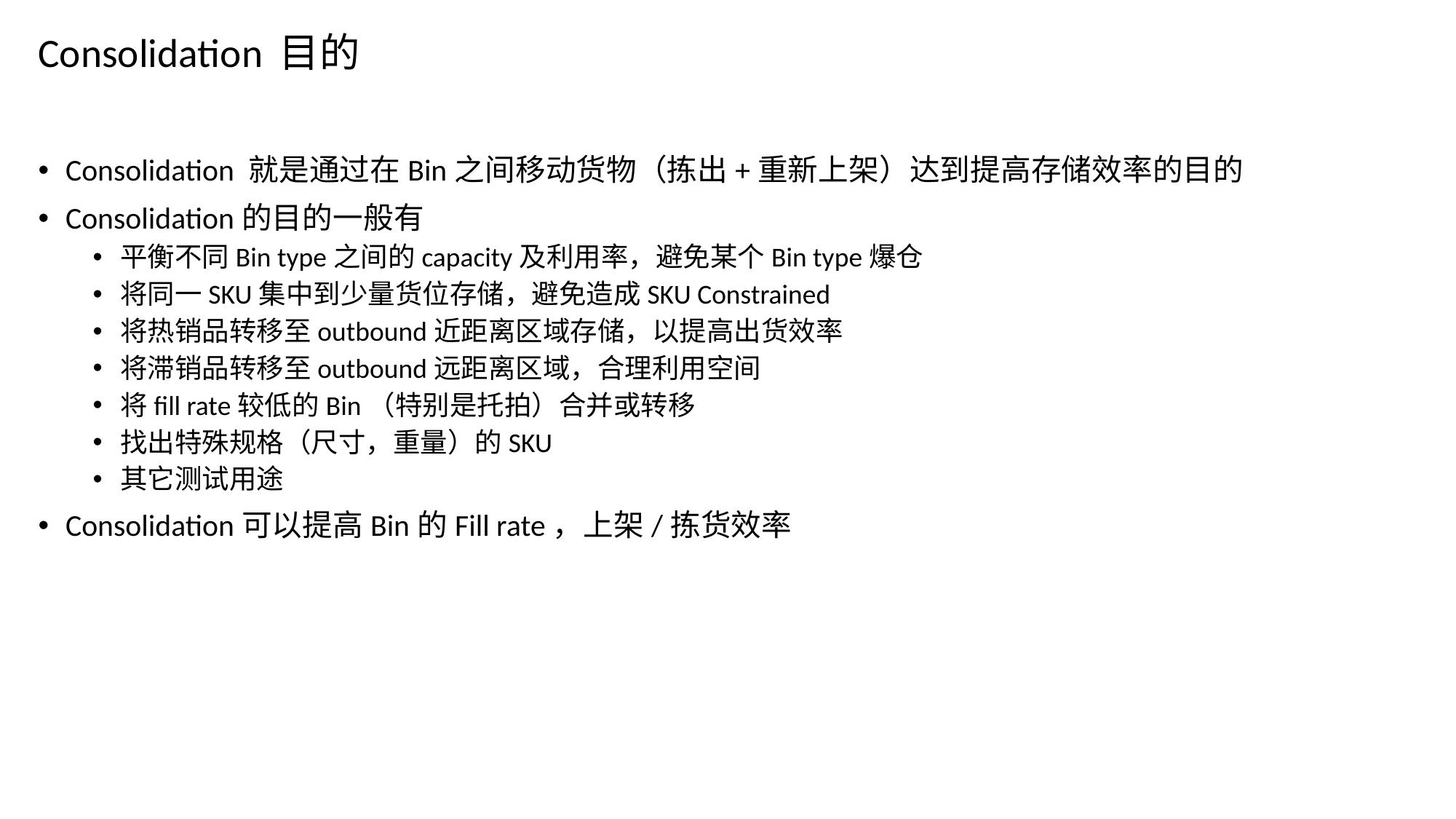

# Consolidation 目的
Consolidation 就是通过在Bin之间移动货物（拣出+重新上架）达到提高存储效率的目的
Consolidation的目的一般有
平衡不同Bin type之间的capacity及利用率，避免某个Bin type爆仓
将同一SKU集中到少量货位存储，避免造成SKU Constrained
将热销品转移至outbound近距离区域存储，以提高出货效率
将滞销品转移至outbound远距离区域，合理利用空间
将fill rate较低的Bin（特别是托拍）合并或转移
找出特殊规格（尺寸，重量）的SKU
其它测试用途
Consolidation可以提高Bin的Fill rate，上架/拣货效率